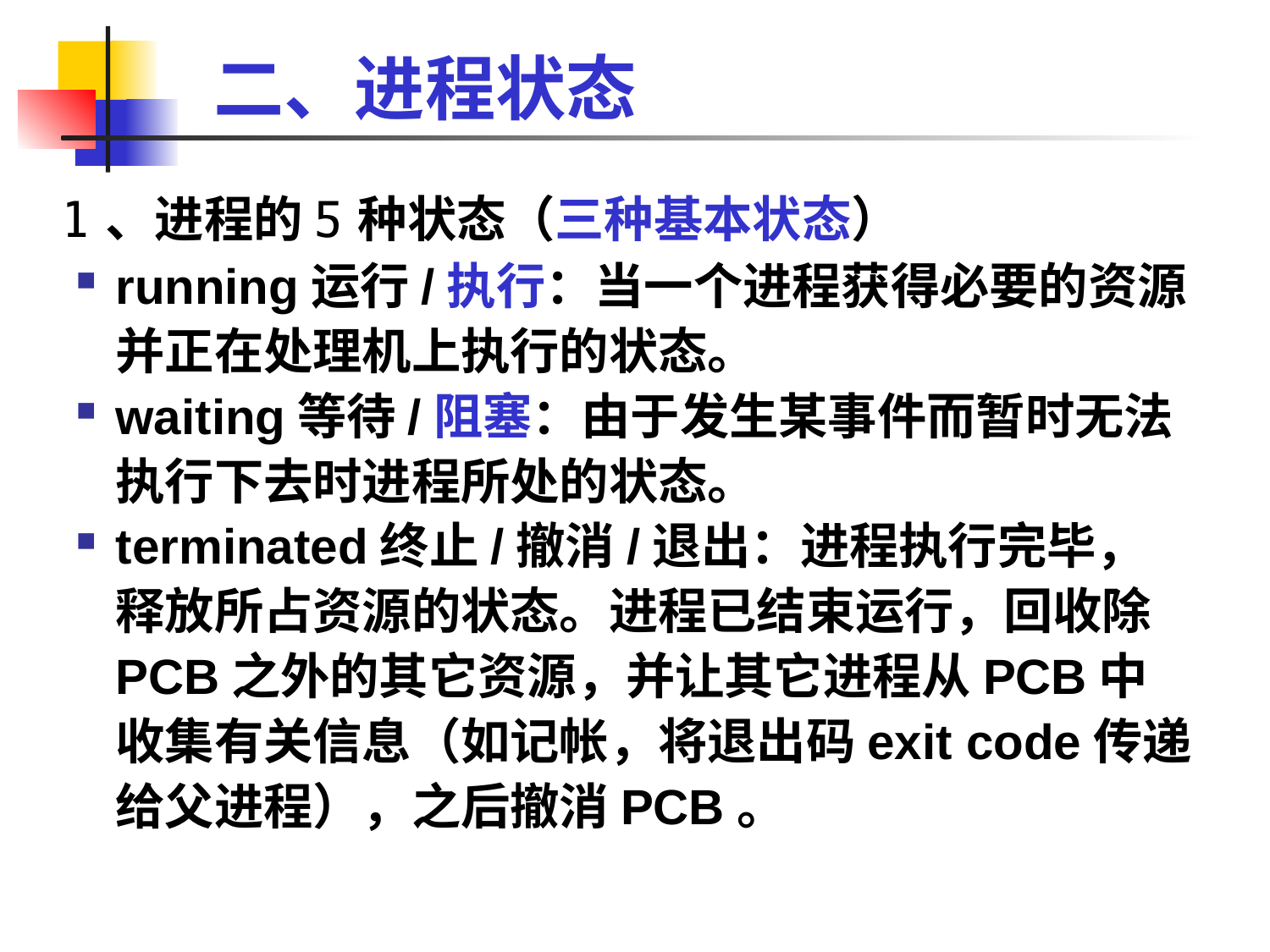

二、进程状态
1、进程的5种状态（三种基本状态）
running运行/执行：当一个进程获得必要的资源并正在处理机上执行的状态。
waiting等待/阻塞：由于发生某事件而暂时无法执行下去时进程所处的状态。
terminated终止/撤消/退出：进程执行完毕，释放所占资源的状态。进程已结束运行，回收除PCB之外的其它资源，并让其它进程从PCB中收集有关信息（如记帐，将退出码exit code传递给父进程），之后撤消PCB。